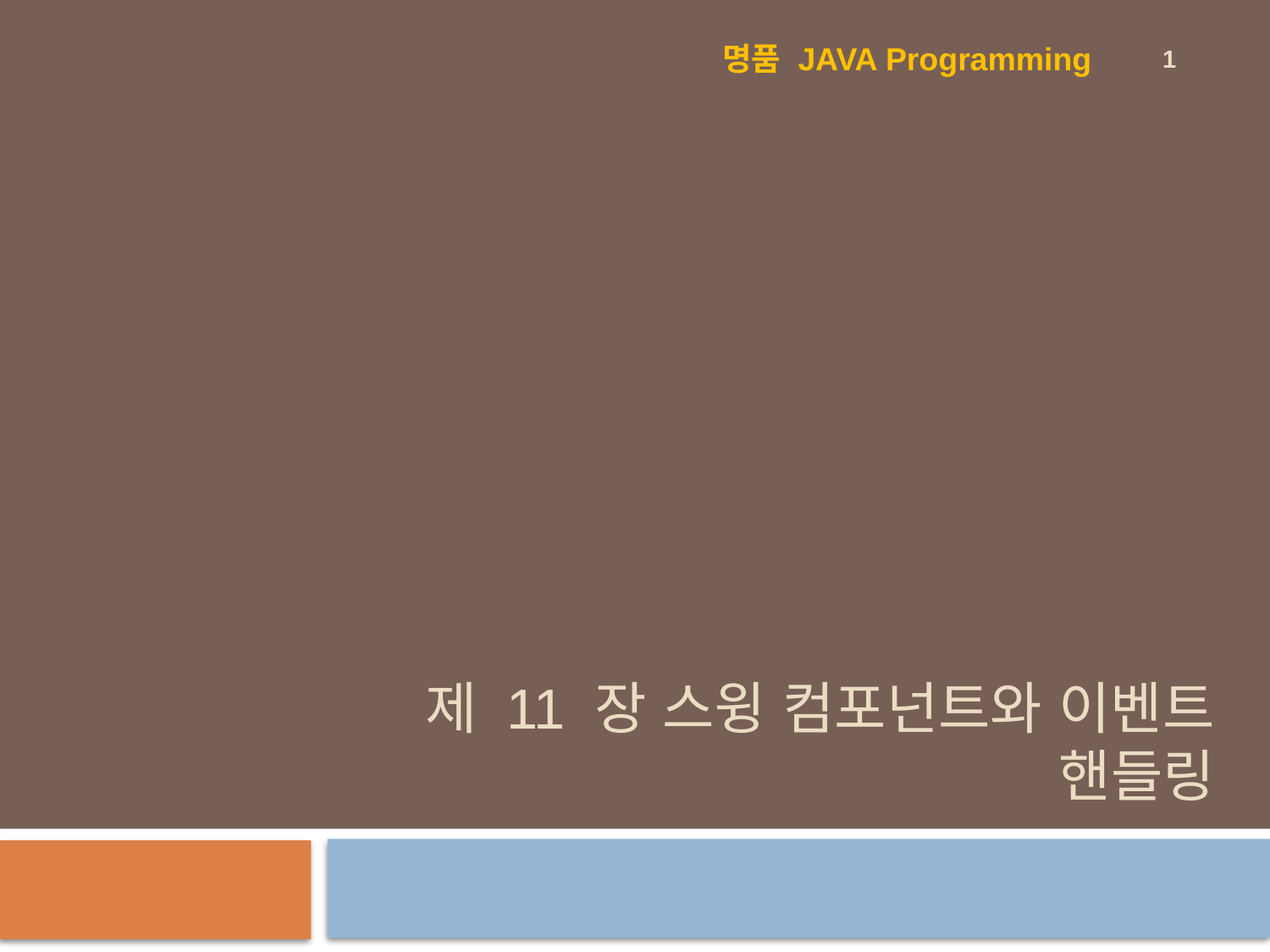

1
명품 JAVA Programming
# 제 11 장 스윙 컴포넌트와 이벤트 핸들링